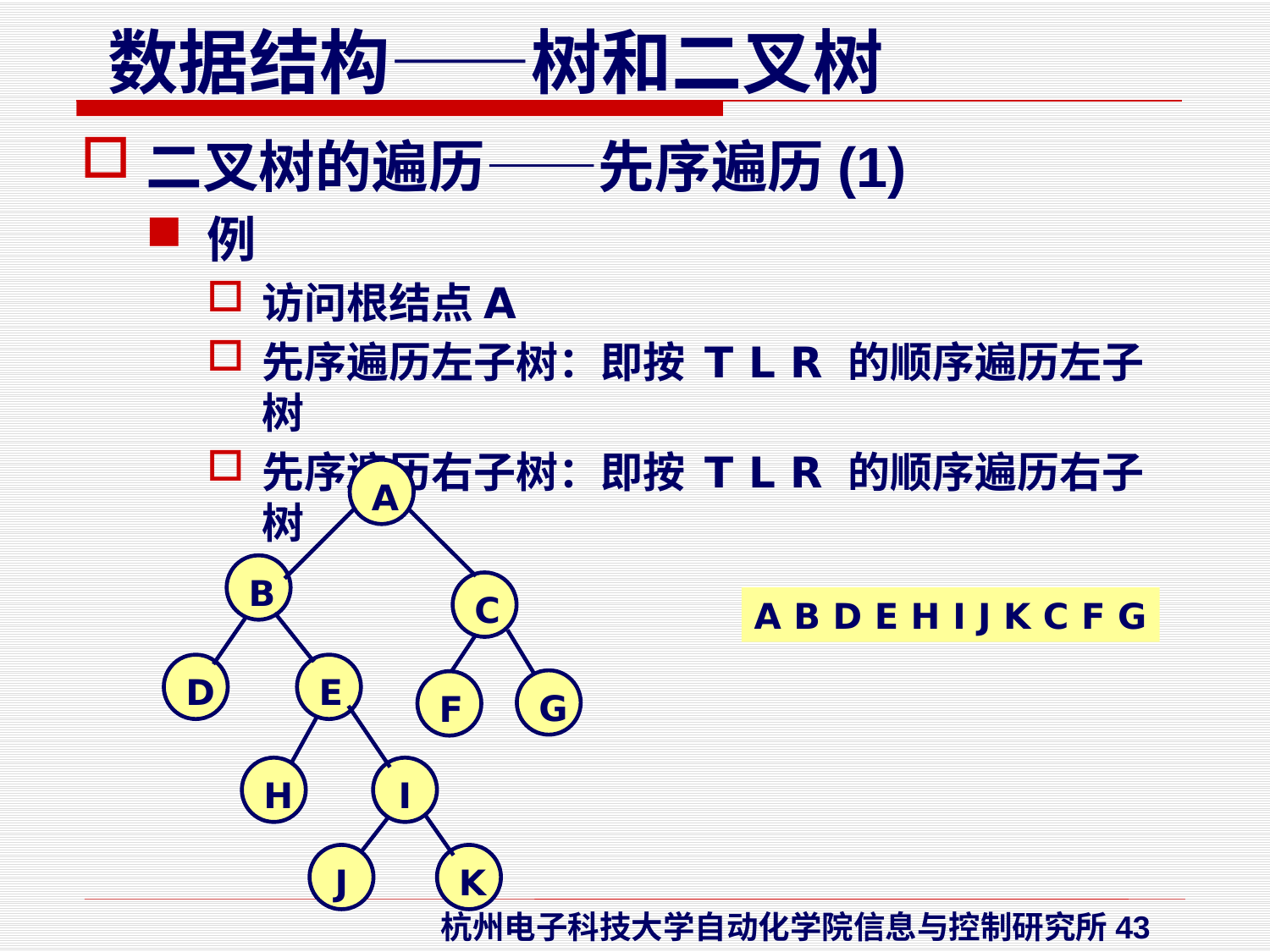

二叉树的遍历——先序遍历(1)
例
访问根结点A
先序遍历左子树：即按 T L R 的顺序遍历左子树
先序遍历右子树：即按 T L R 的顺序遍历右子树
A

B
C

D
E
G
F

H
I

J
K
A B D E H I J K C F G